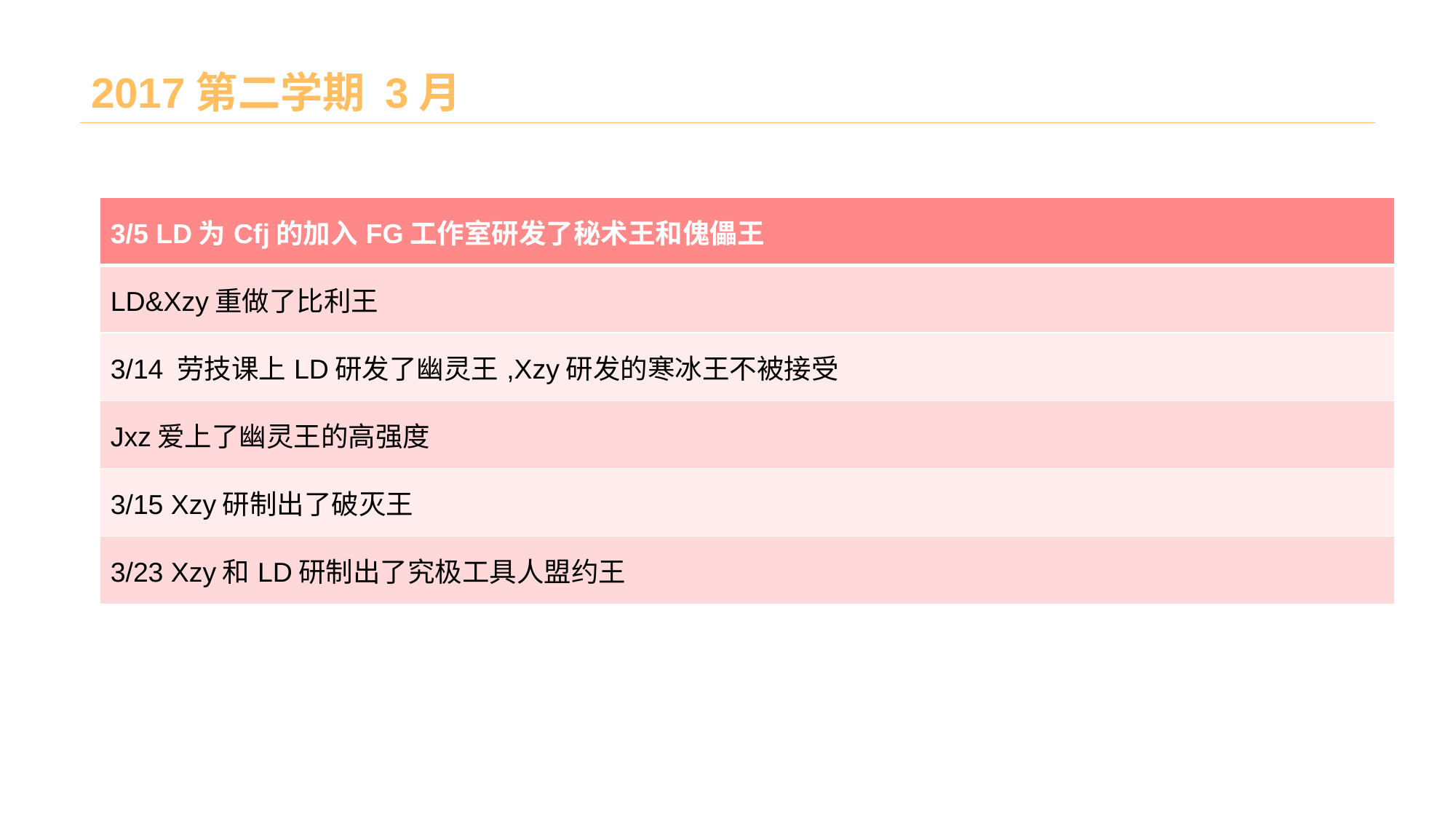

# 2017第二学期 3月
| 3/5 LD为Cfj的加入FG工作室研发了秘术王和傀儡王 |
| --- |
| LD&Xzy重做了比利王 |
| 3/14 劳技课上LD研发了幽灵王,Xzy研发的寒冰王不被接受 |
| Jxz爱上了幽灵王的高强度 |
| 3/15 Xzy研制出了破灭王 |
| 3/23 Xzy和LD研制出了究极工具人盟约王 |